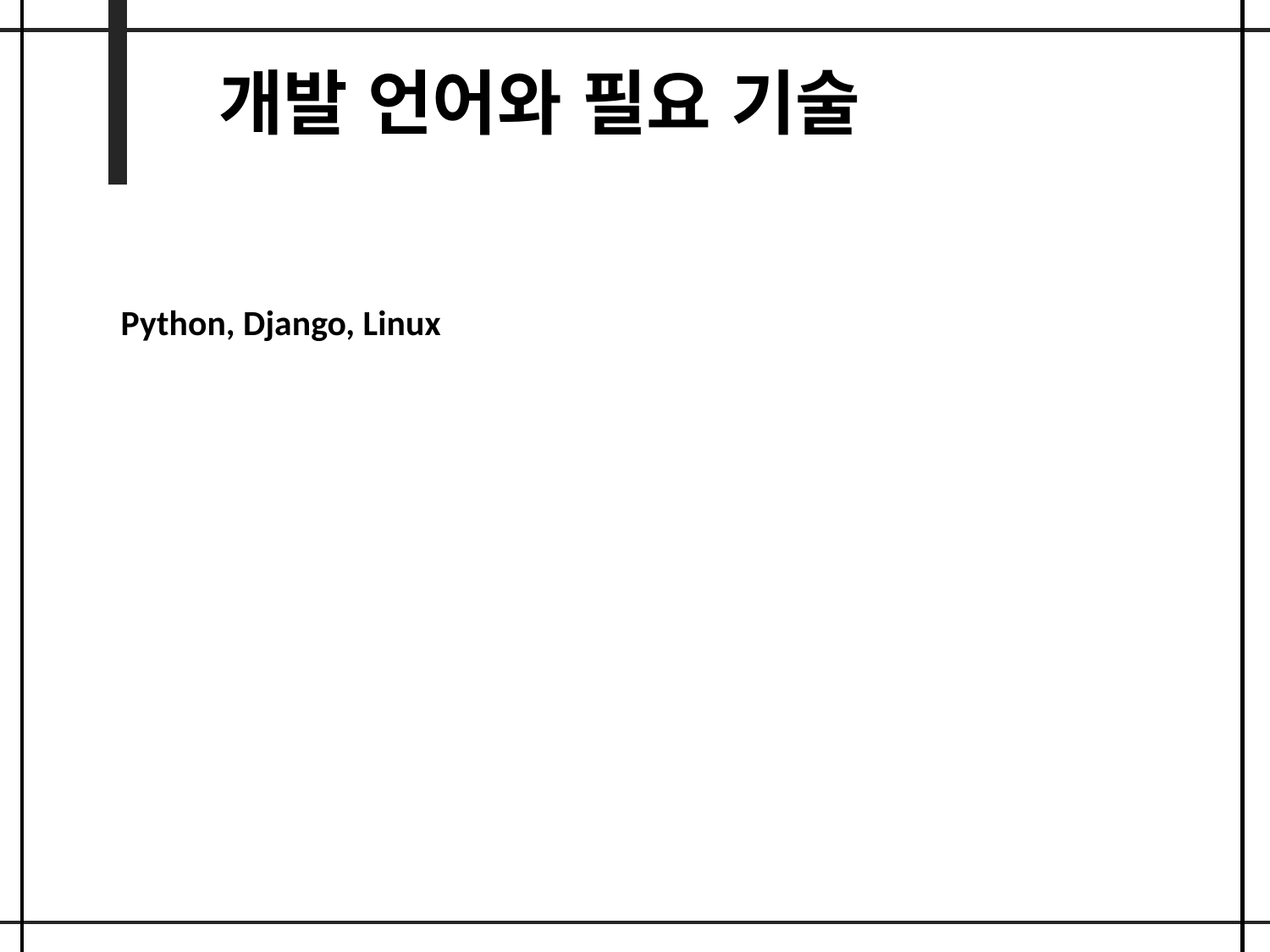

개발 언어와 필요 기술
Python, Django, Linux